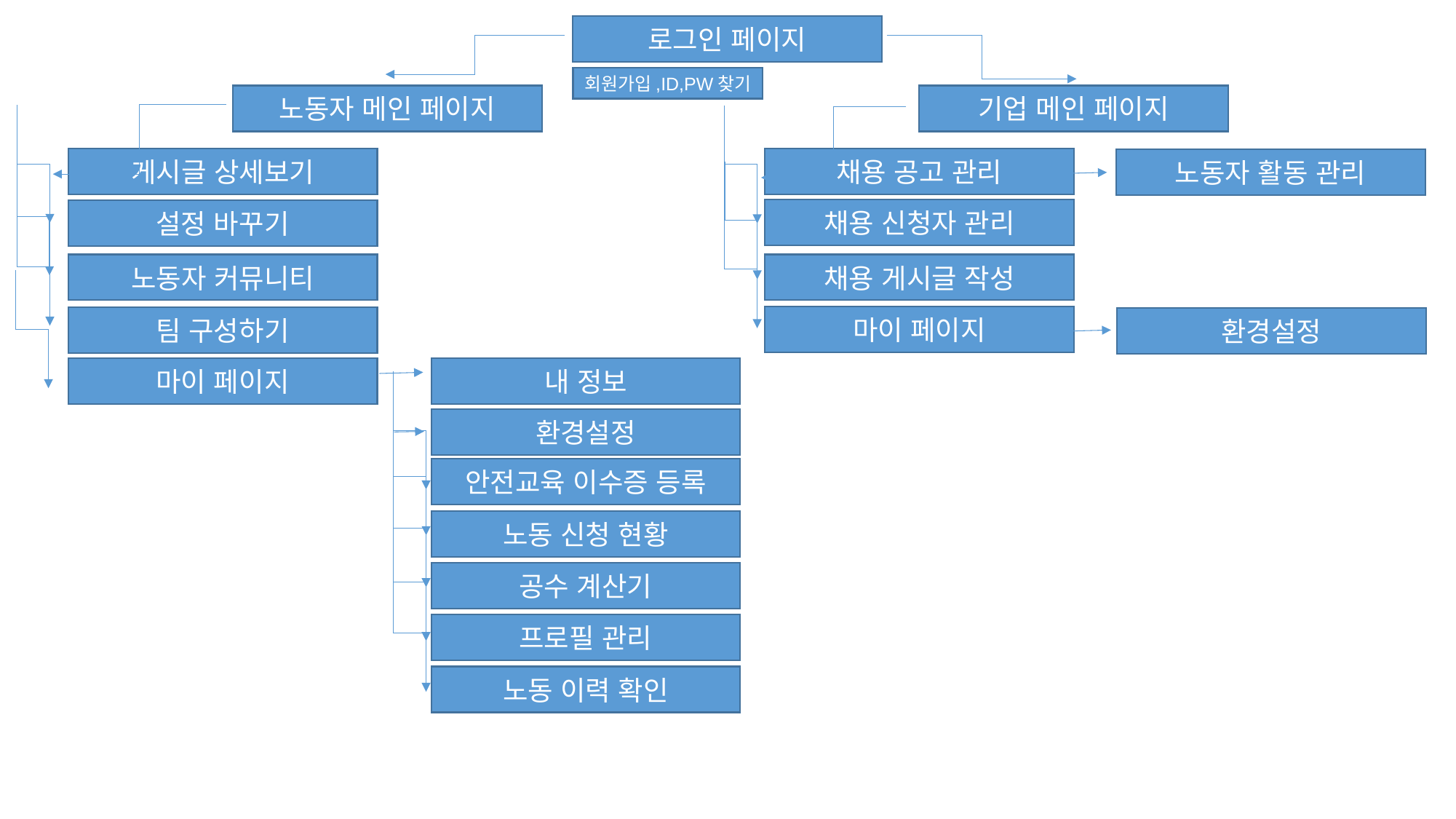

로그인 페이지
회원가입,ID,PW찾기
노동자 메인 페이지
기업 메인 페이지
게시글 상세보기
채용 공고 관리
노동자 활동 관리
채용 신청자 관리
설정 바꾸기
노동자 커뮤니티
채용 게시글 작성
마이 페이지
팀 구성하기
환경설정
마이 페이지
내 정보
환경설정
안전교육 이수증 등록
노동 신청 현황
공수 계산기
프로필 관리
노동 이력 확인